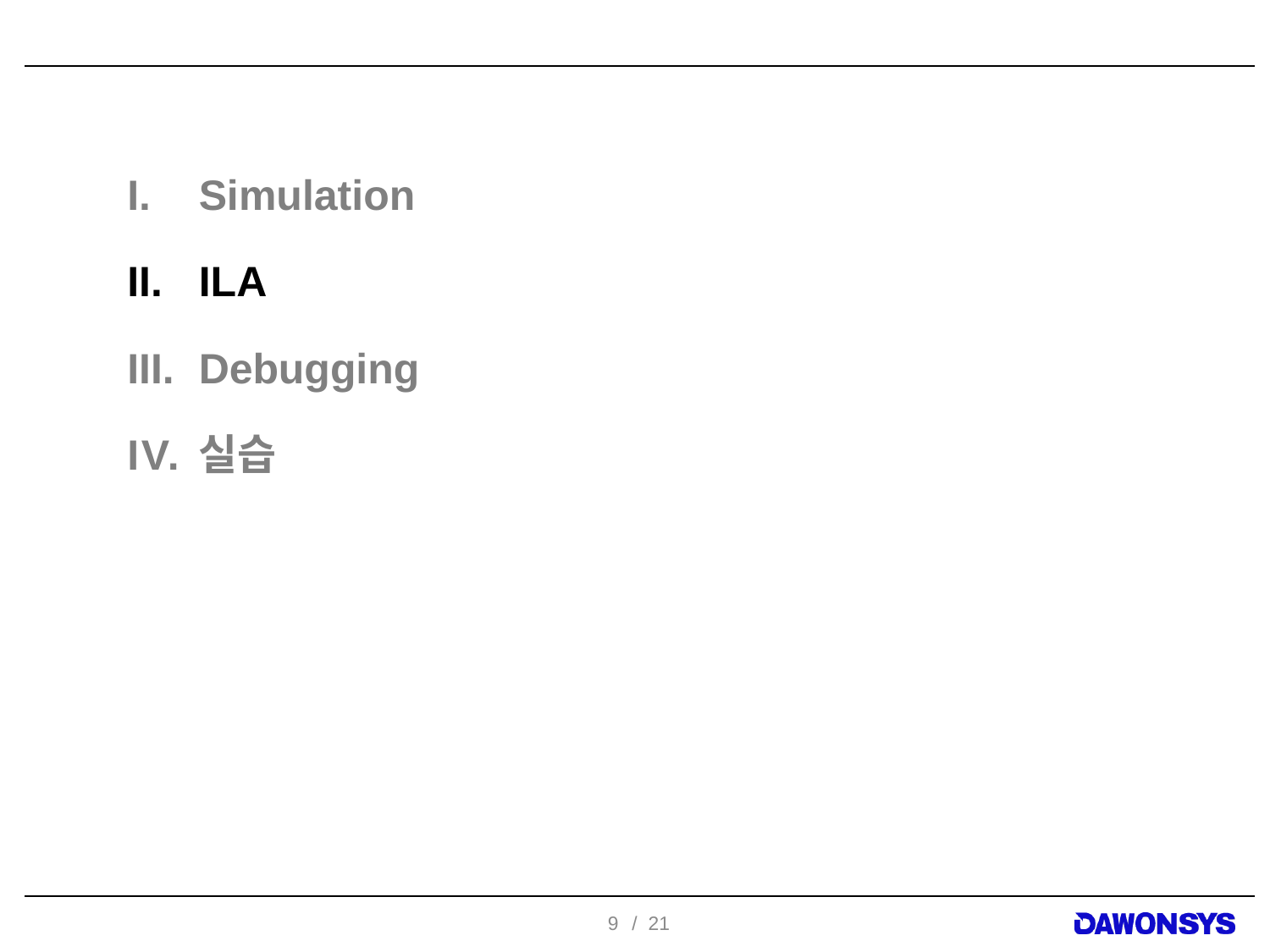

Simulation
ILA
Debugging
실습
9
/  21